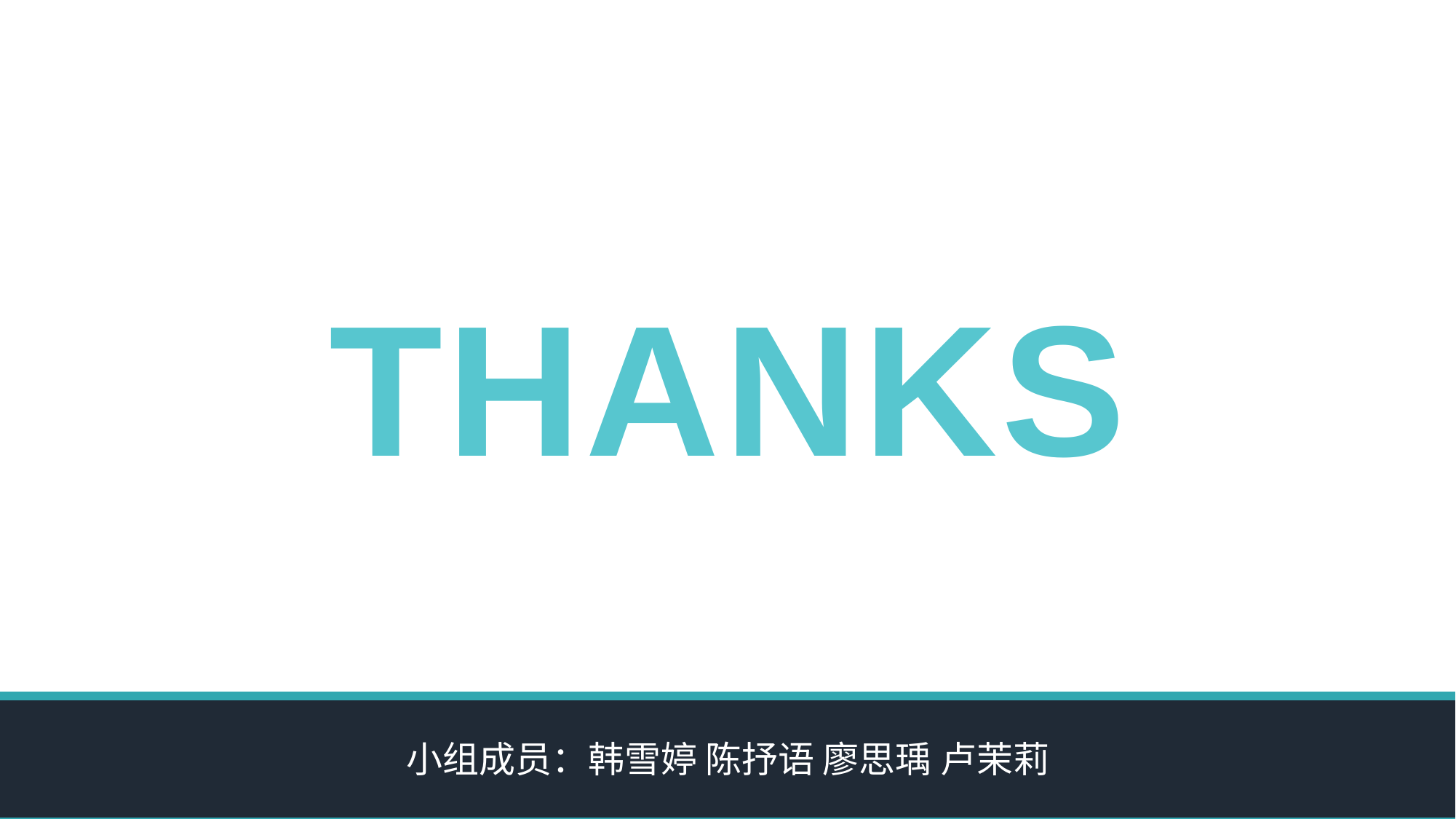

THANKS

小组成员：韩雪婷 陈抒语 廖思瑀 卢茉莉
浏览更多搜索：COOLLA       技术支持、合作、定制PPT联系 QQ:34865632